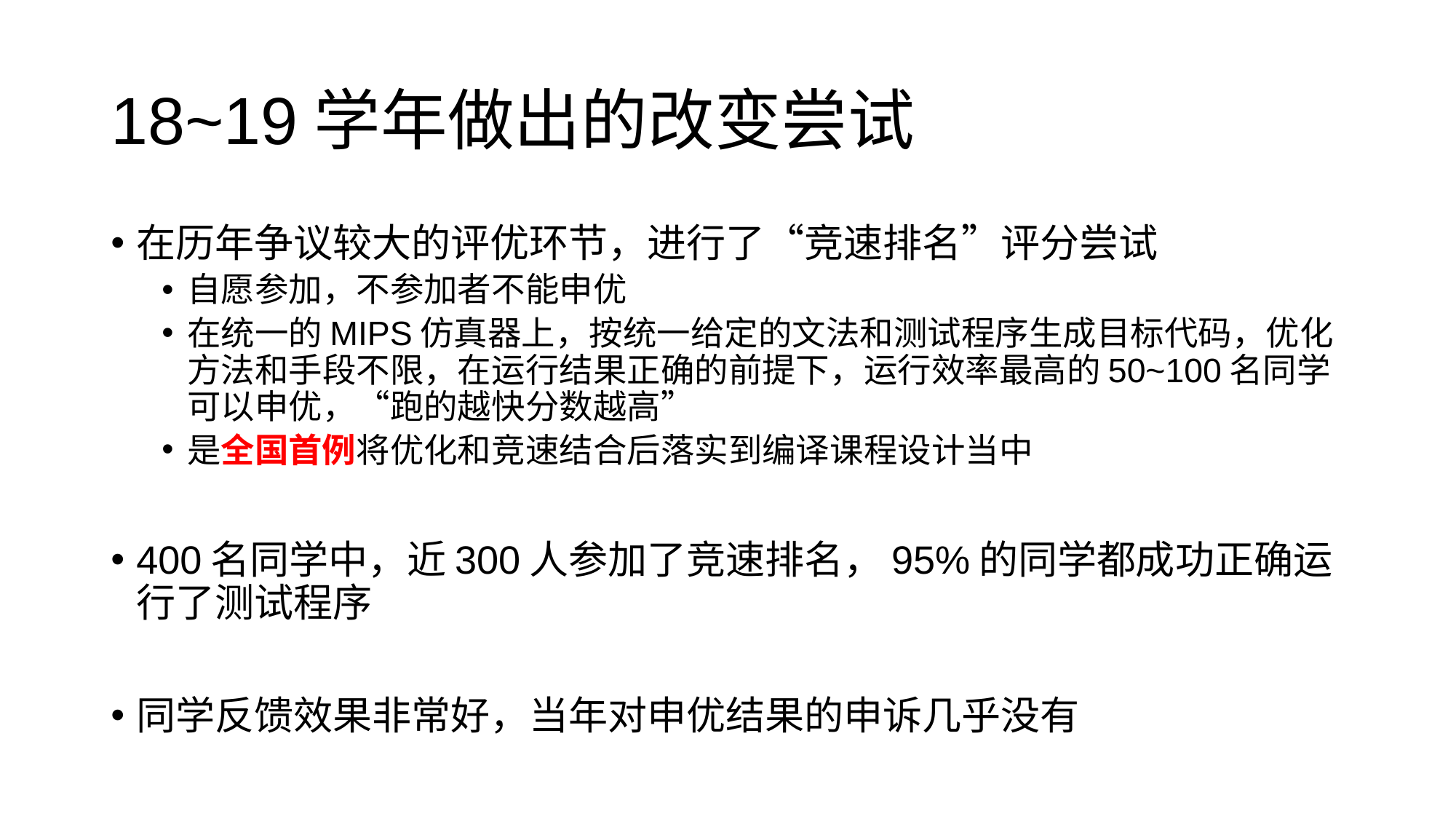

# 18~19学年做出的改变尝试
在历年争议较大的评优环节，进行了“竞速排名”评分尝试
自愿参加，不参加者不能申优
在统一的MIPS仿真器上，按统一给定的文法和测试程序生成目标代码，优化方法和手段不限，在运行结果正确的前提下，运行效率最高的50~100名同学可以申优，“跑的越快分数越高”
是全国首例将优化和竞速结合后落实到编译课程设计当中

400名同学中，近300人参加了竞速排名，95%的同学都成功正确运行了测试程序

同学反馈效果非常好，当年对申优结果的申诉几乎没有